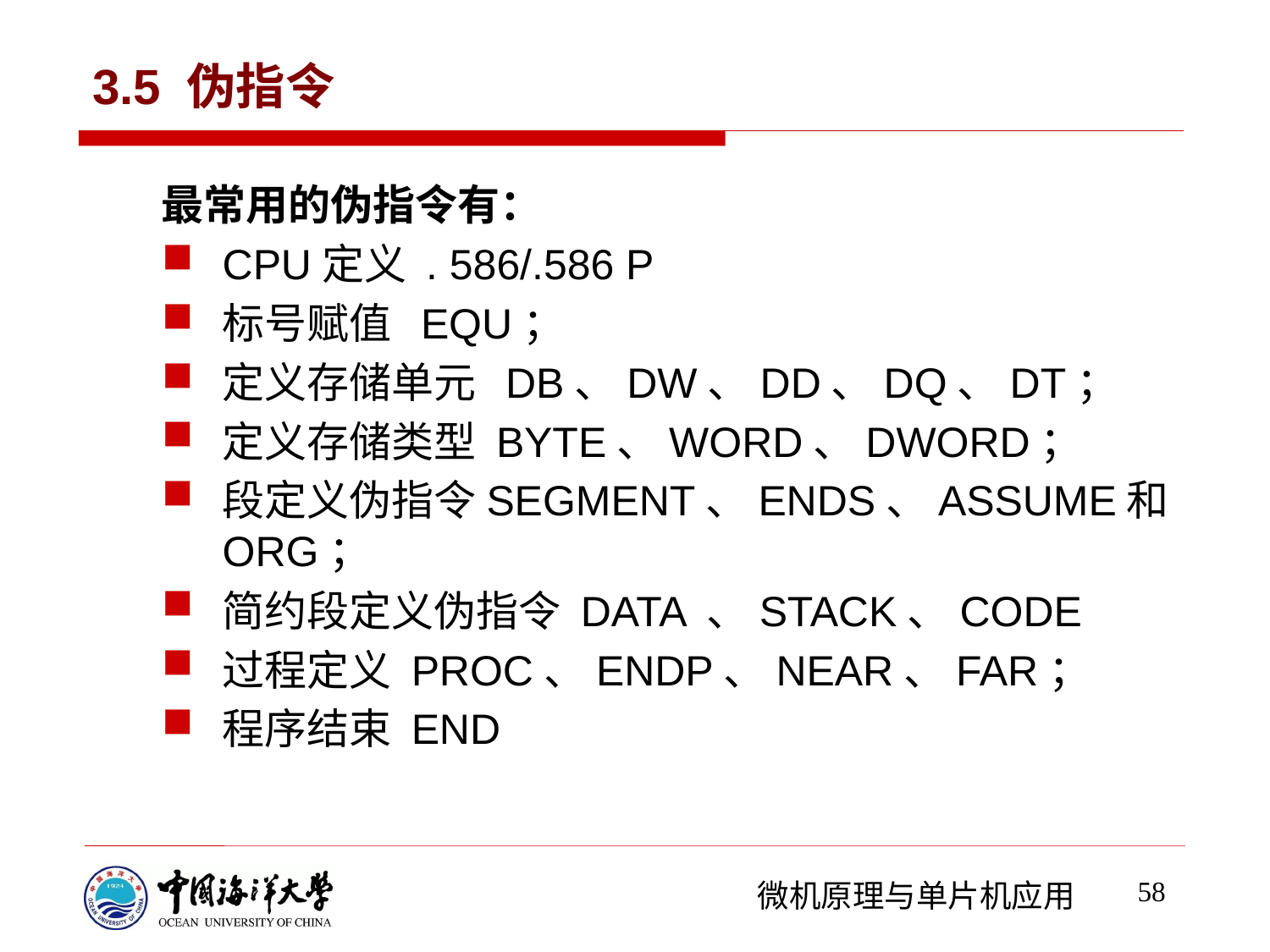

# 3.5 伪指令
最常用的伪指令有：
CPU定义 . 586/.586 P
标号赋值  EQU；
定义存储单元  DB、DW、DD、DQ、DT；
定义存储类型 BYTE、WORD、DWORD；
段定义伪指令SEGMENT、ENDS、ASSUME和ORG；
简约段定义伪指令 DATA 、STACK、CODE
过程定义 PROC、ENDP、NEAR、FAR；
程序结束 END

58